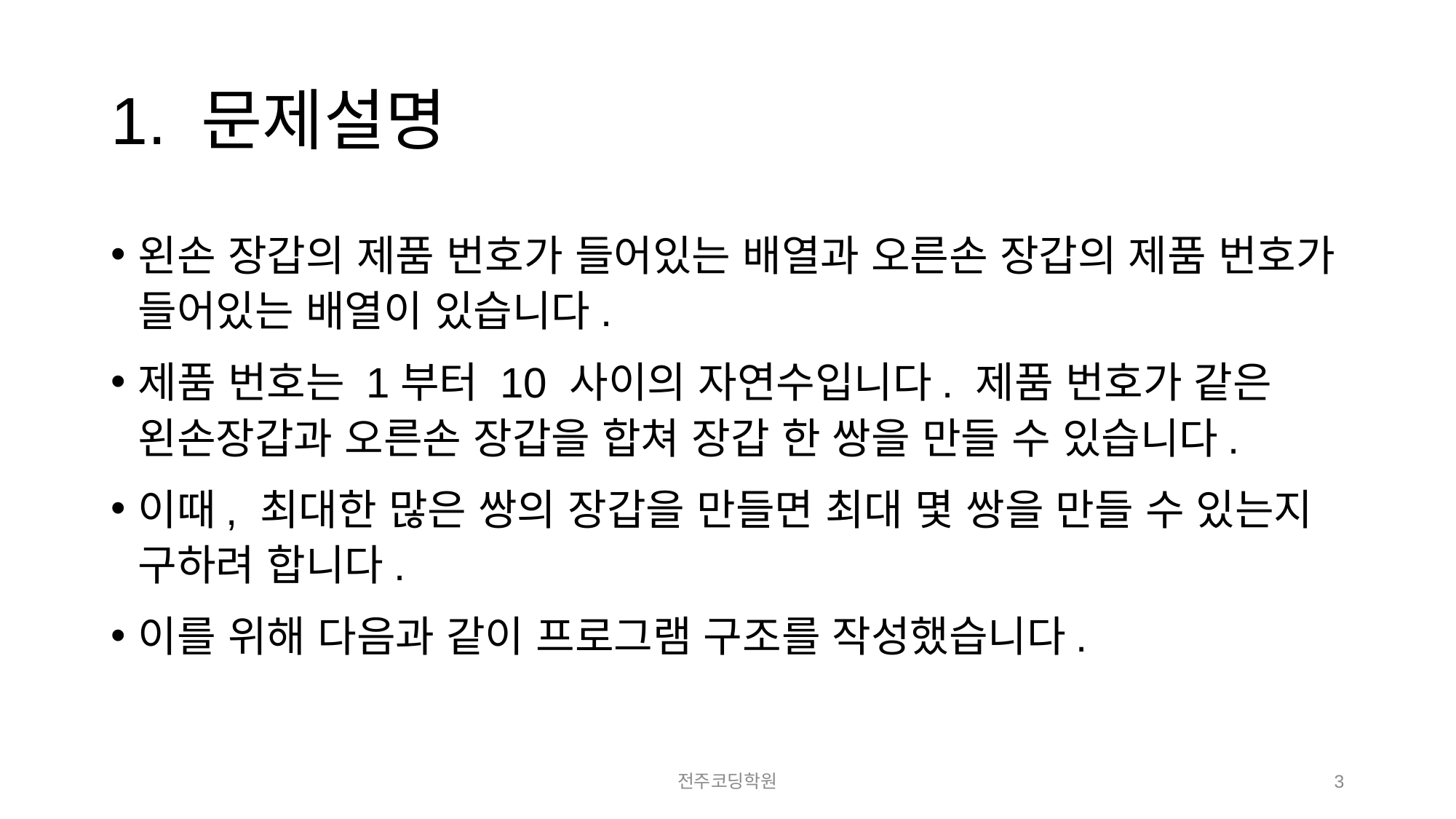

# 1. 문제설명
왼손 장갑의 제품 번호가 들어있는 배열과 오른손 장갑의 제품 번호가 들어있는 배열이 있습니다.
제품 번호는 1부터 10 사이의 자연수입니다. 제품 번호가 같은 왼손장갑과 오른손 장갑을 합쳐 장갑 한 쌍을 만들 수 있습니다.
이때, 최대한 많은 쌍의 장갑을 만들면 최대 몇 쌍을 만들 수 있는지 구하려 합니다.
이를 위해 다음과 같이 프로그램 구조를 작성했습니다.
전주코딩학원
3